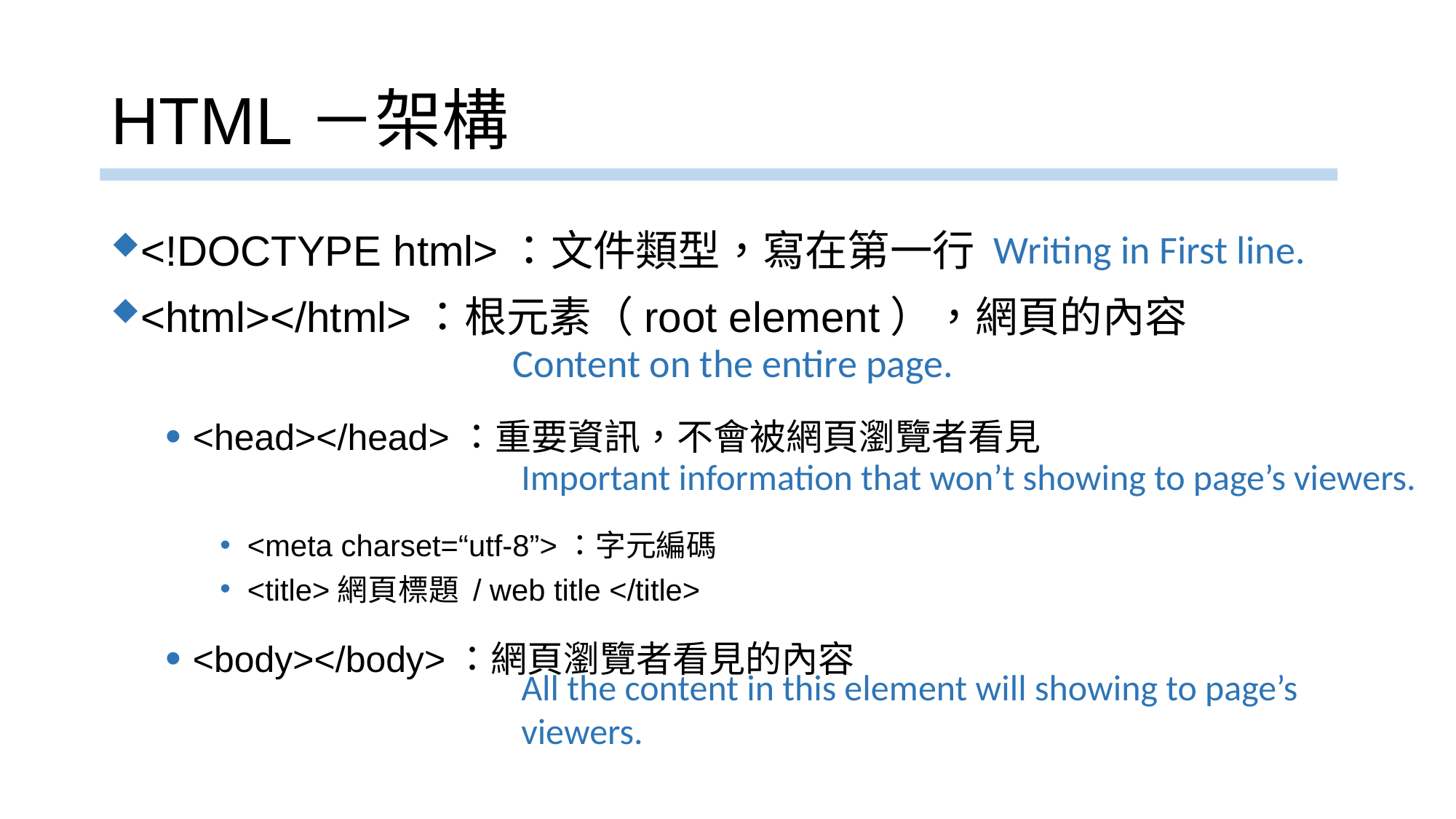

# HTML－架構

<!DOCTYPE html>：文件類型，寫在第一行
<html></html>：根元素（root element），網頁的內容

<head></head>：重要資訊，不會被網頁瀏覽者看見

<meta charset=“utf-8”>：字元編碼
<title>網頁標題 / web title </title>
<body></body>：網頁瀏覽者看見的內容

Writing in First line.
Content on the entire page.
Important information that won’t showing to page’s viewers.
All the content in this element will showing to page’s viewers.